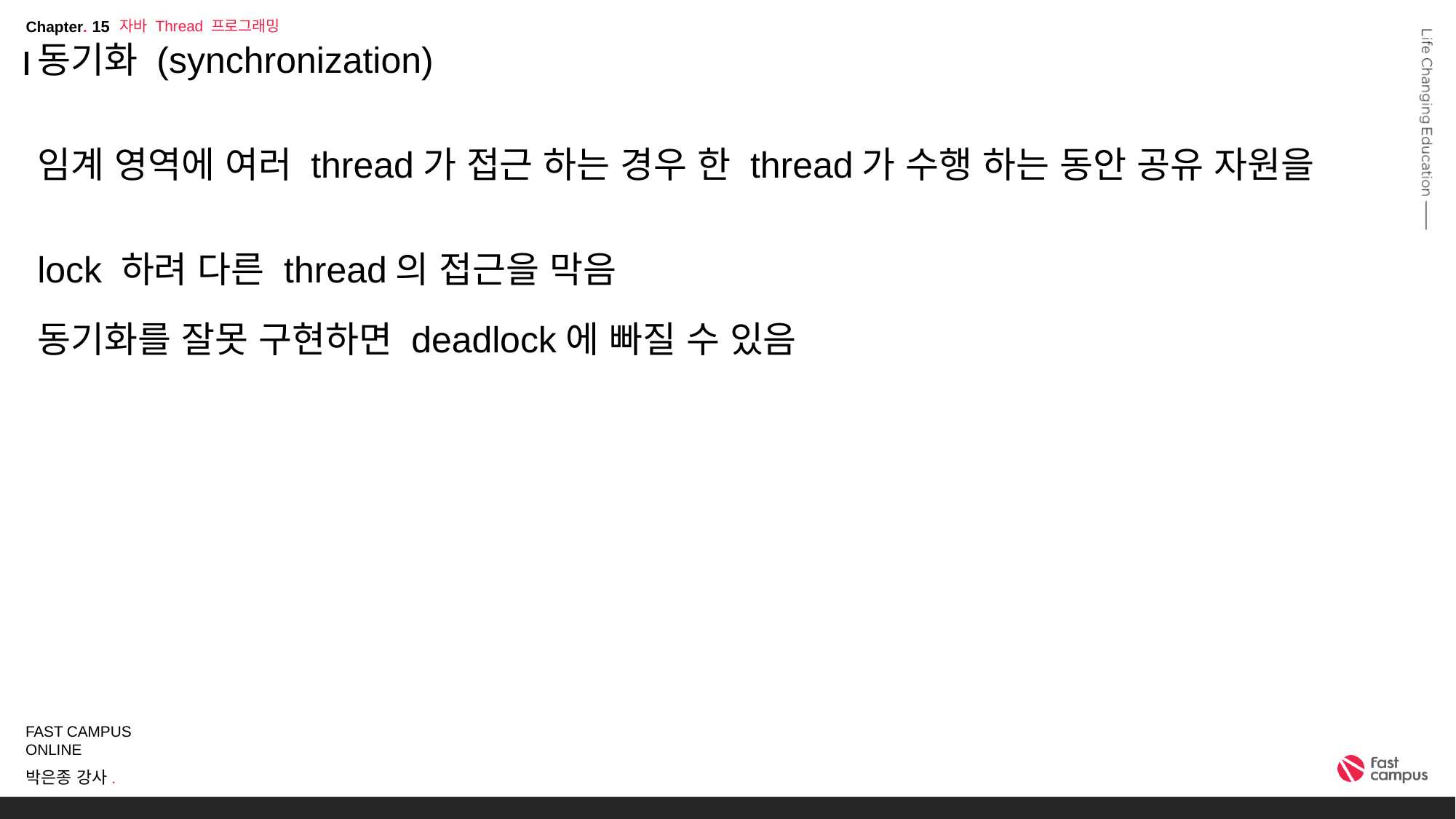

자바 Thread 프로그래밍
15
# 동기화 (synchronization) 임계 영역에 여러 thread가 접근 하는 경우 한 thread가 수행 하는 동안 공유 자원을 lock 하려 다른 thread의 접근을 막음 동기화를 잘못 구현하면 deadlock에 빠질 수 있음